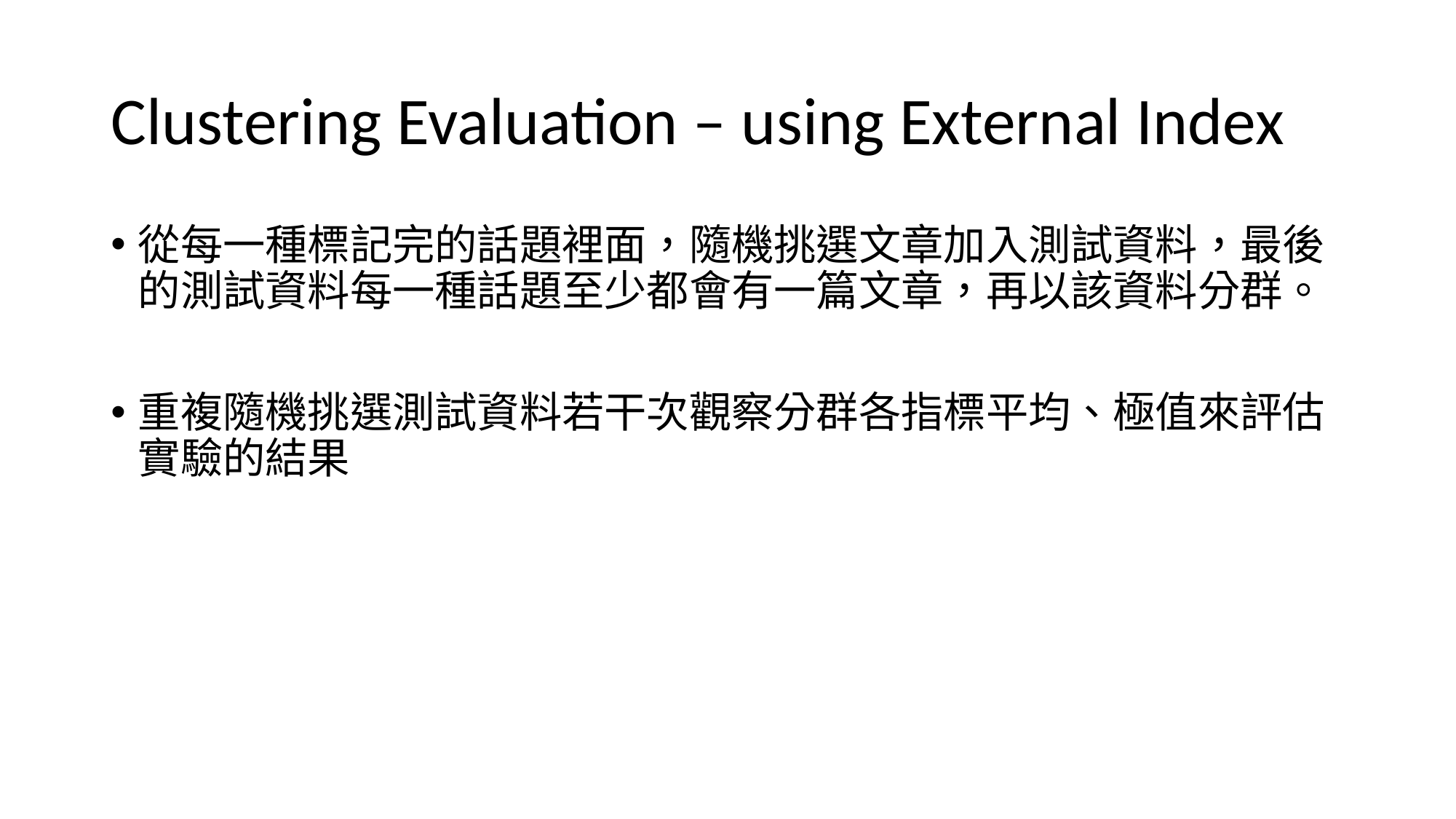

# Clustering Evaluation – using External Index
從每一種標記完的話題裡面，隨機挑選文章加入測試資料，最後的測試資料每一種話題至少都會有一篇文章，再以該資料分群。

重複隨機挑選測試資料若干次觀察分群各指標平均、極值來評估實驗的結果